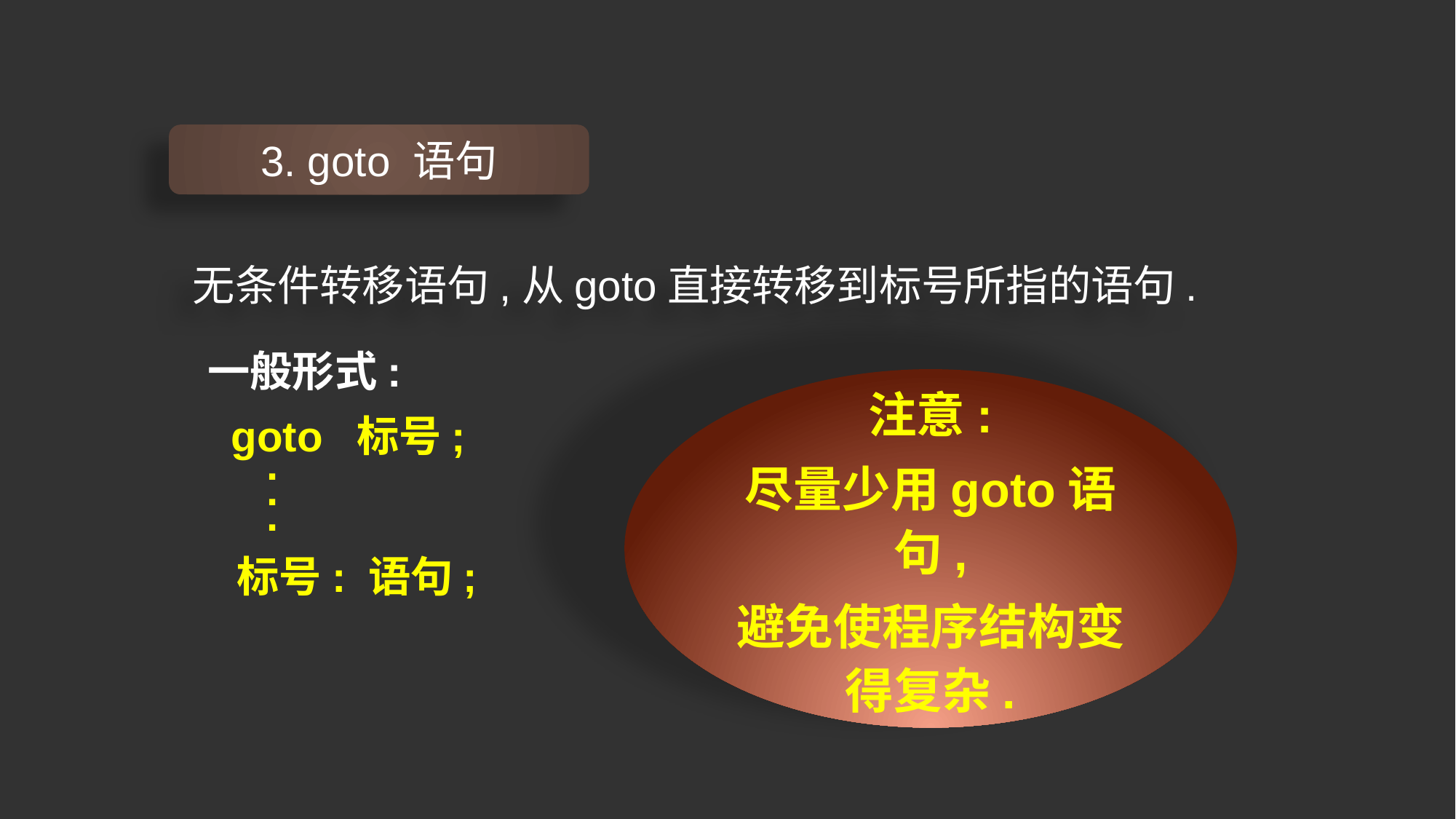

3. goto 语句
无条件转移语句,从goto直接转移到标号所指的语句.
一般形式:
  goto  标号;
     .
     .
     .
  标号: 语句;
注意:
尽量少用goto语句,
避免使程序结构变得复杂.